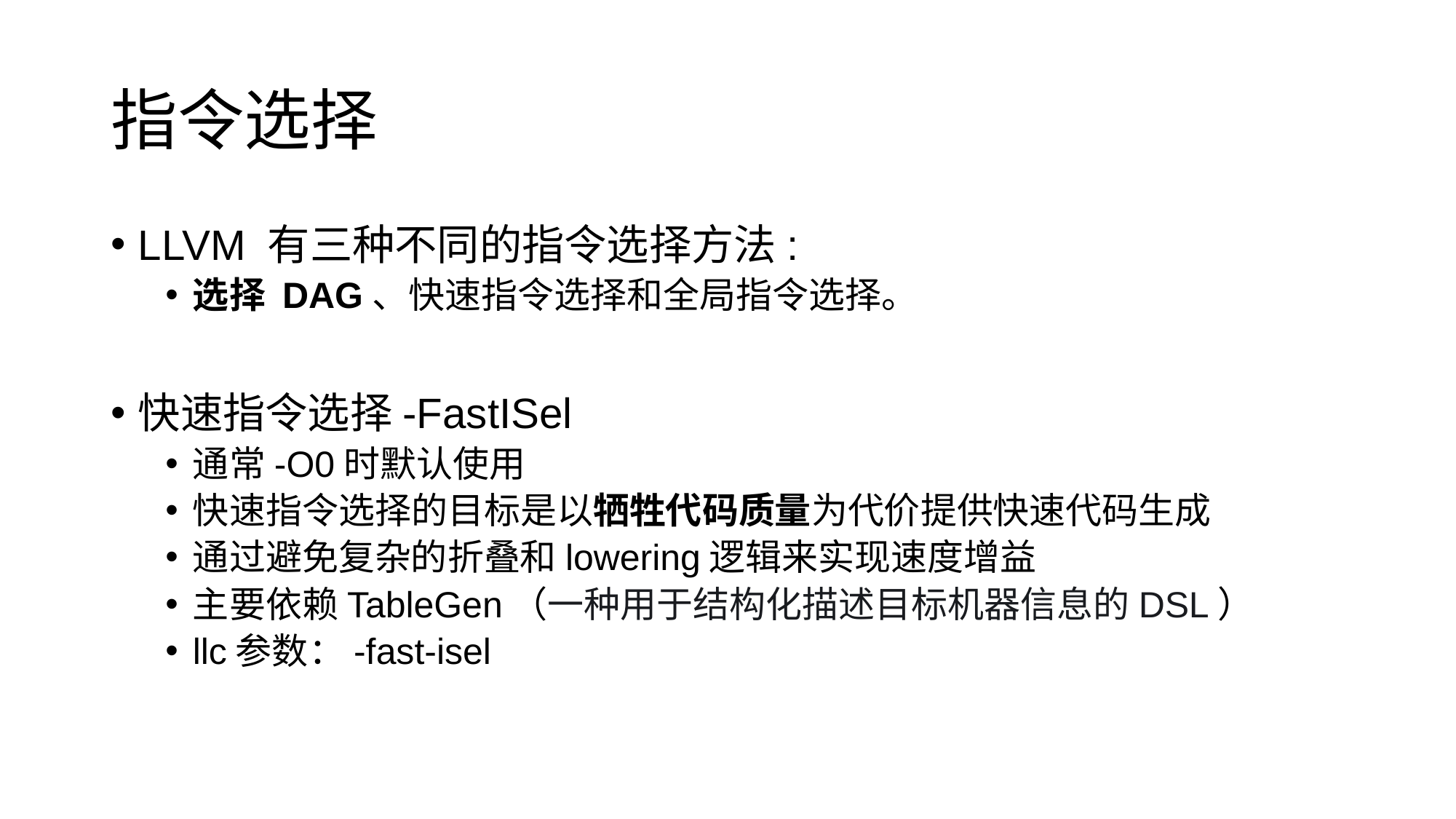

# 指令选择
LLVM 有三种不同的指令选择方法:
选择 DAG、快速指令选择和全局指令选择。

快速指令选择-FastISel
通常-O0时默认使用
快速指令选择的目标是以牺牲代码质量为代价提供快速代码生成
通过避免复杂的折叠和lowering逻辑来实现速度增益
主要依赖TableGen（一种用于结构化描述目标机器信息的DSL）
llc参数：-fast-isel